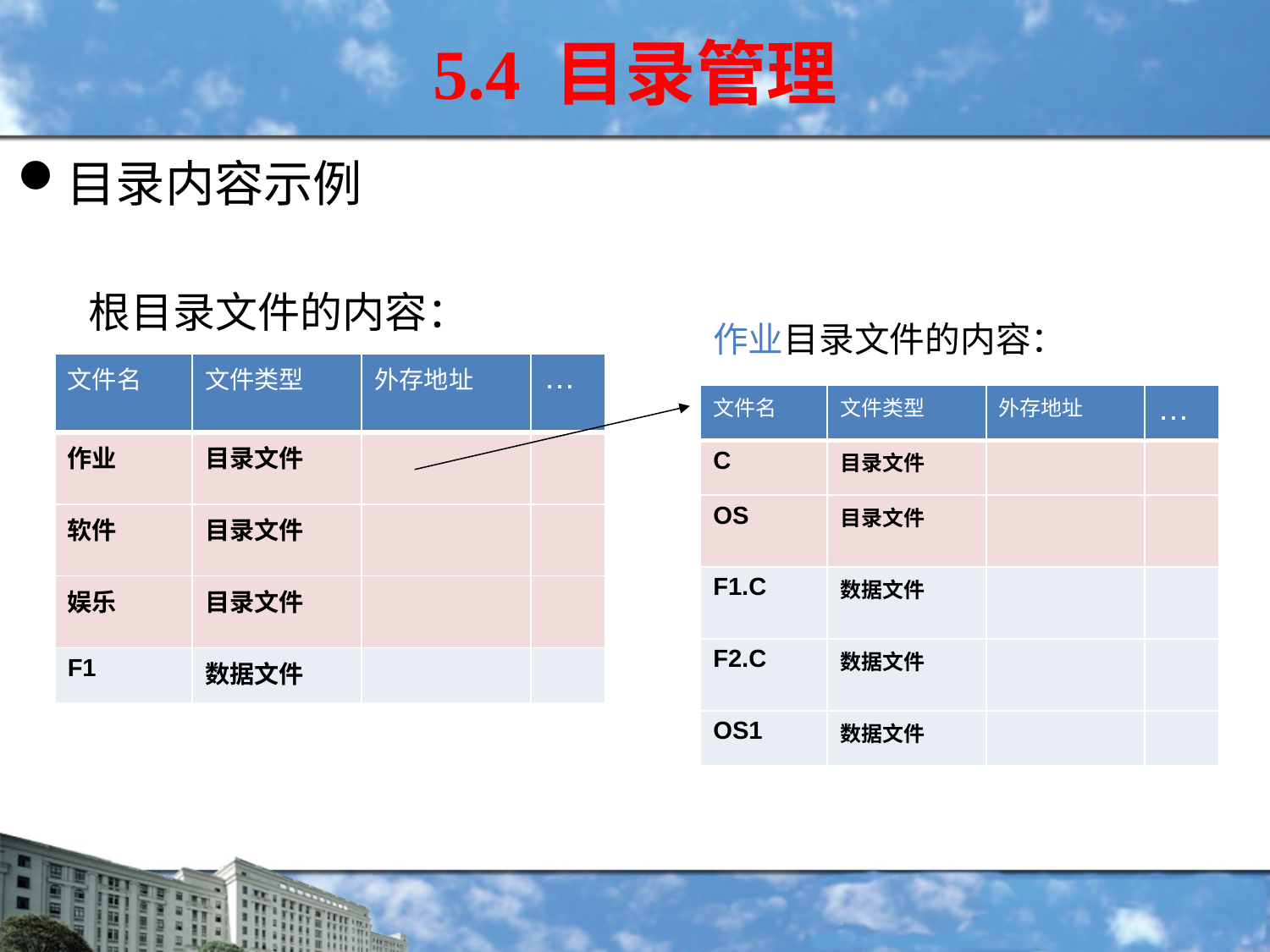

5.4 目录管理
目录内容示例

根目录文件的内容：
作业目录文件的内容：
| 文件名 | 文件类型 | 外存地址 | … |
| --- | --- | --- | --- |
| 作业 | 目录文件 |  |  |
| 软件 | 目录文件 |  |  |
| 娱乐 | 目录文件 |  |  |
| F1 | 数据文件 |  |  |
| 文件名 | 文件类型 | 外存地址 | … |
| --- | --- | --- | --- |
| C | 目录文件 |  |  |
| OS | 目录文件 |  |  |
| F1.C | 数据文件 |  |  |
| F2.C | 数据文件 |  |  |
| OS1 | 数据文件 |  |  |